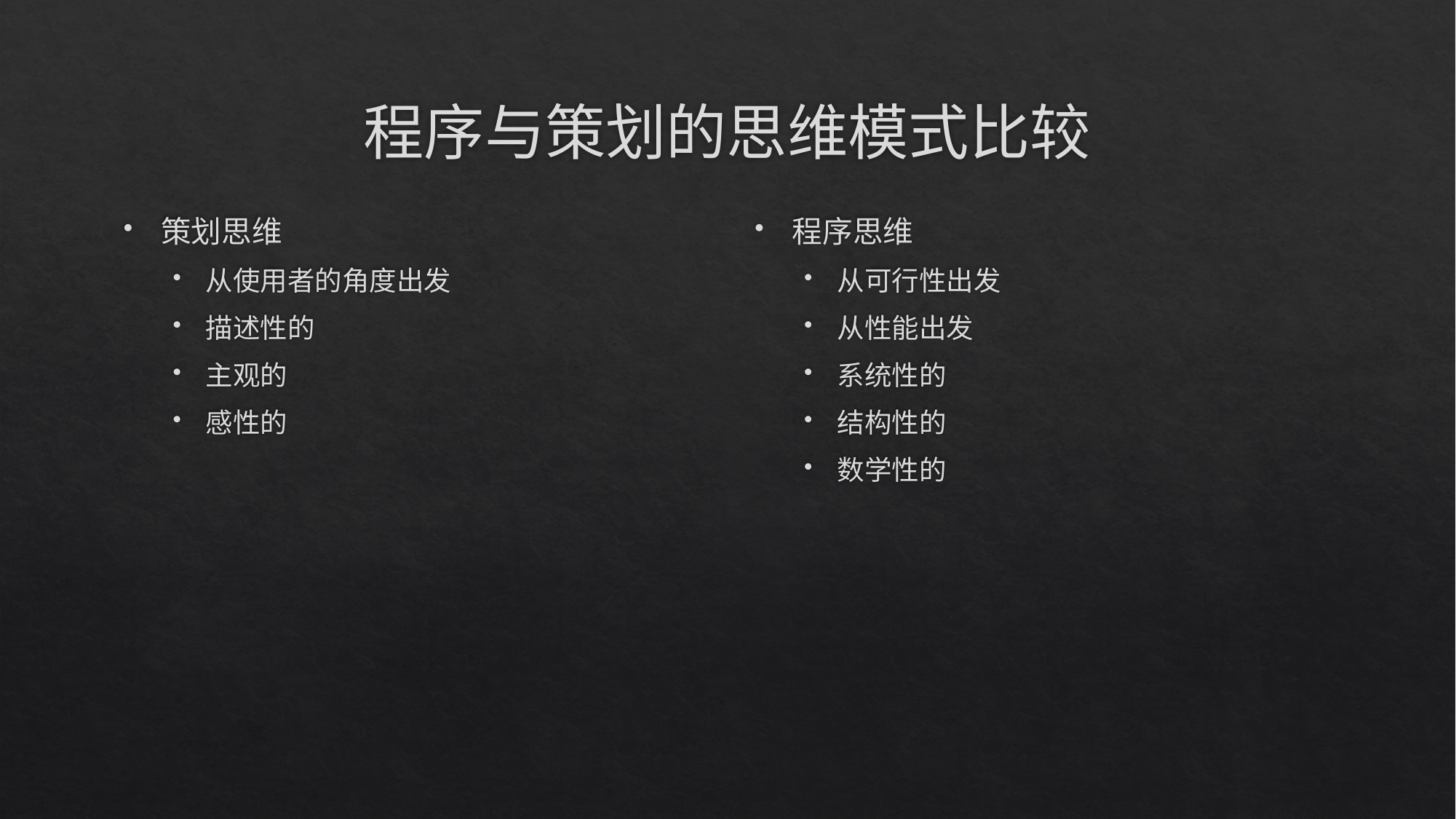

# 程序与策划的思维模式比较
策划思维
从使用者的角度出发
描述性的
主观的
感性的
程序思维
从可行性出发
从性能出发
系统性的
结构性的
数学性的